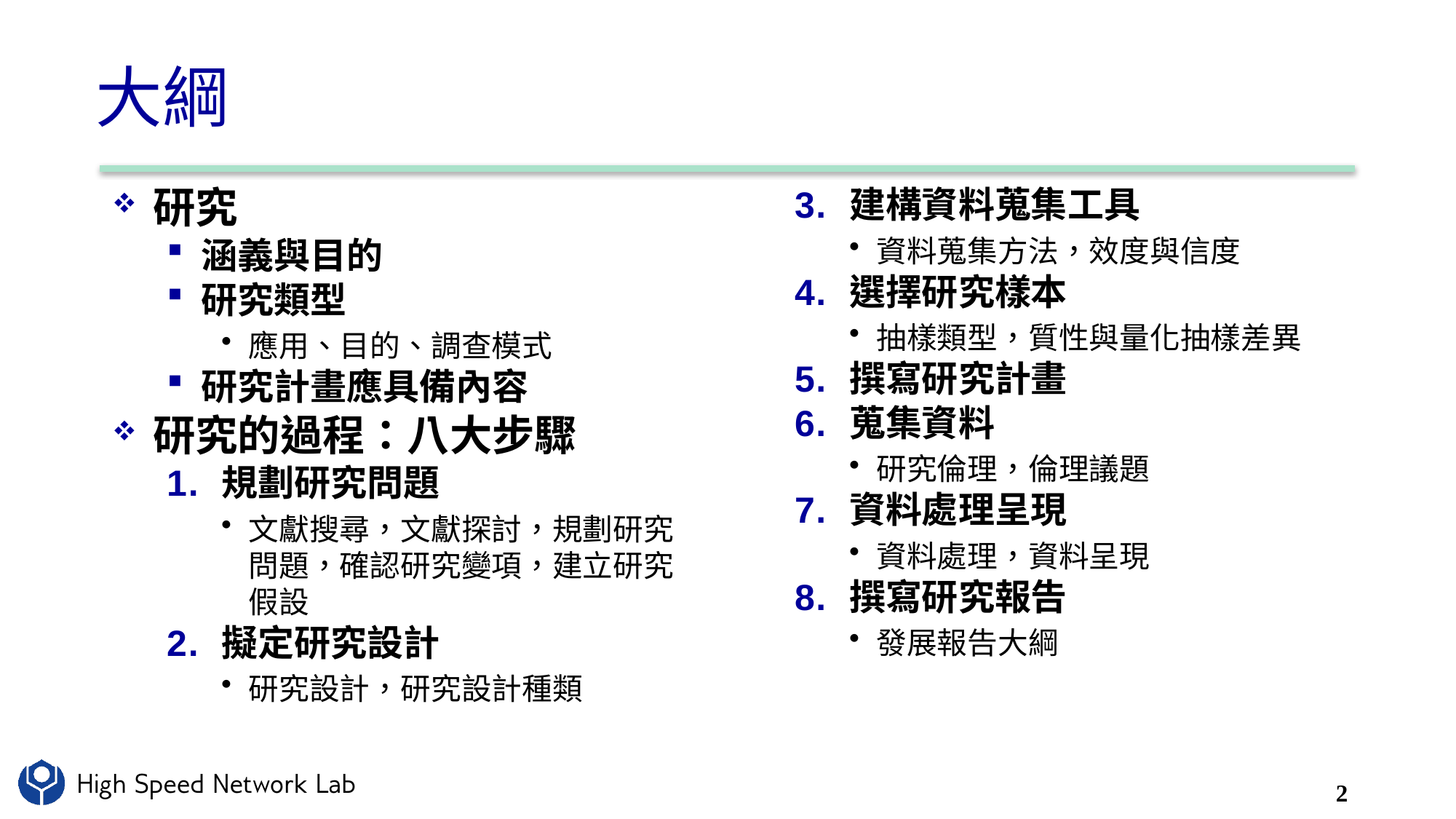

# 大綱
研究
涵義與目的
研究類型
應用、目的、調查模式
研究計畫應具備內容
研究的過程：八大步驟
規劃研究問題
文獻搜尋，文獻探討，規劃研究問題，確認研究變項，建立研究假設
擬定研究設計
研究設計，研究設計種類
建構資料蒐集工具
資料蒐集方法，效度與信度
選擇研究樣本
抽樣類型，質性與量化抽樣差異
撰寫研究計畫
蒐集資料
研究倫理，倫理議題
資料處理呈現
資料處理，資料呈現
撰寫研究報告
發展報告大綱
2